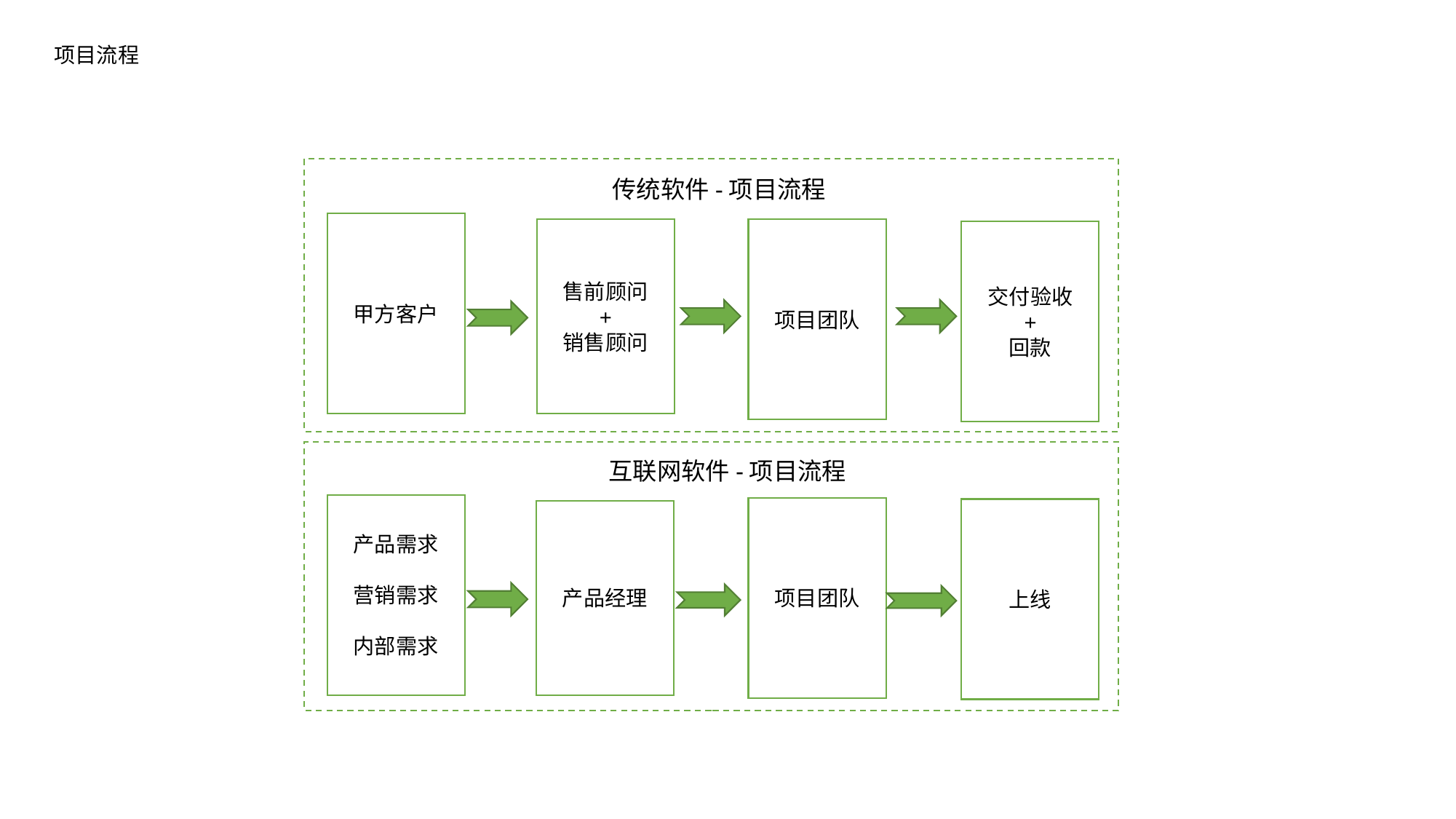

项目流程

传统软件-项目流程
甲方客户
项目团队
售前顾问
+
销售顾问
交付验收
+
回款

互联网软件-项目流程
产品需求

营销需求

内部需求
项目团队
上线
产品经理